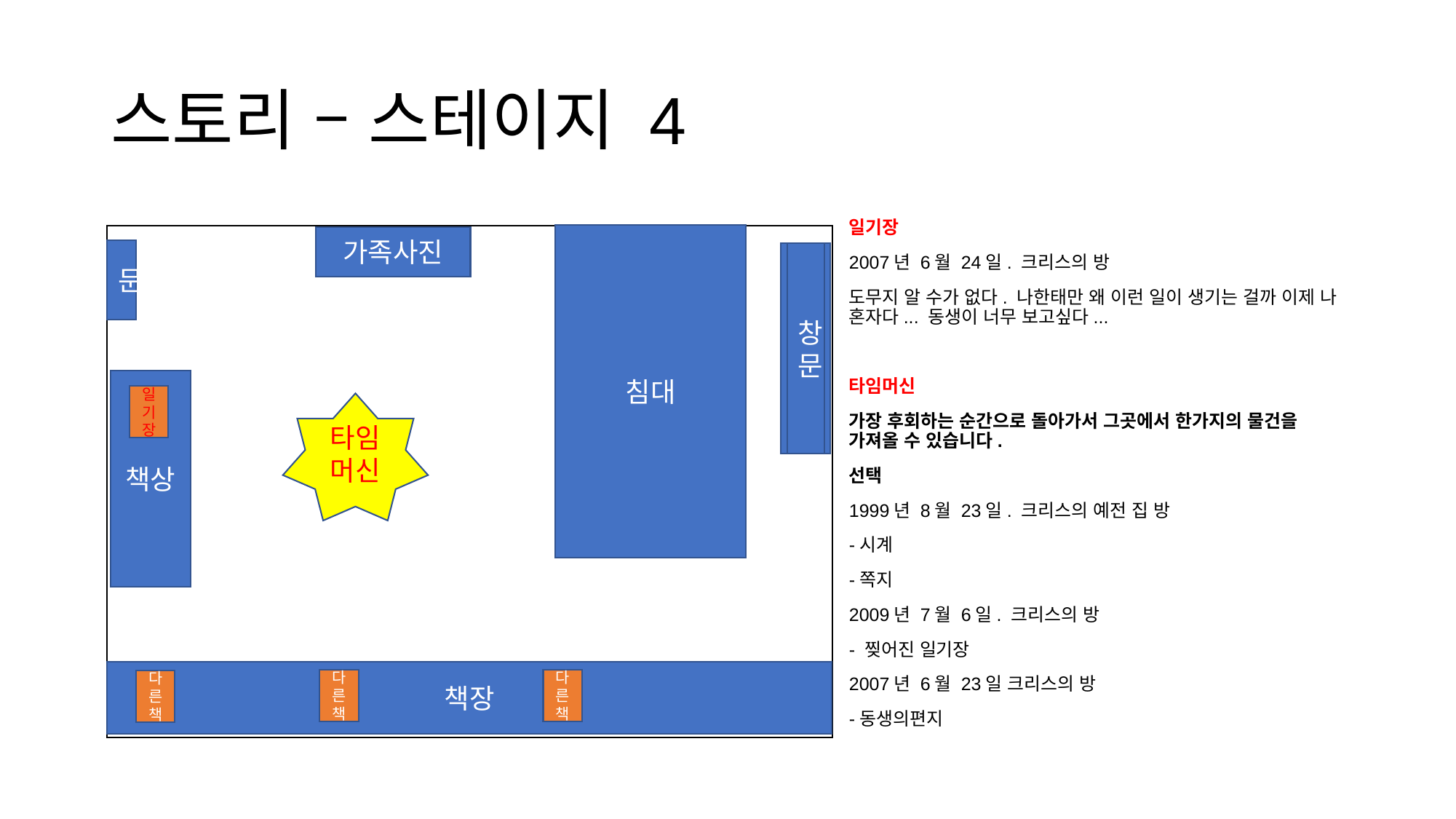

# 스토리 – 스테이지 4
일기장
2007년 6월 24일. 크리스의 방
도무지 알 수가 없다. 나한태만 왜 이런 일이 생기는 걸까 이제 나 혼자다... 동생이 너무 보고싶다...

타임머신
가장 후회하는 순간으로 돌아가서 그곳에서 한가지의 물건을  가져올 수 있습니다.
선택
1999년 8월 23일. 크리스의 예전 집 방
-시계
-쪽지
2009년 7월 6일. 크리스의 방
- 찢어진 일기장
2007년 6월 23일 크리스의 방
-동생의편지

침대

가족사진
문
창문
책상
일기장
타임머신
책장
다른책
다른책
다른책